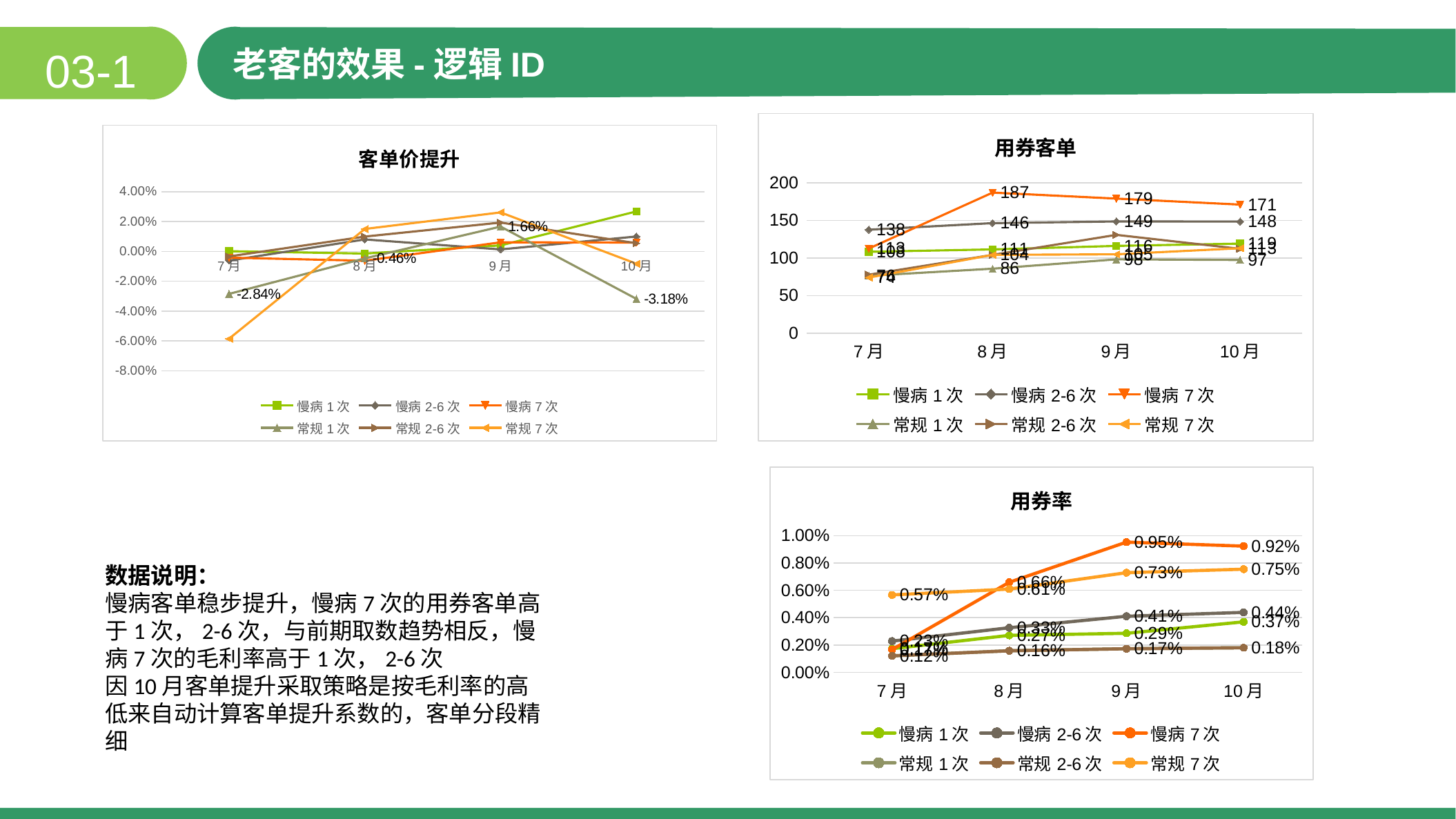

老客的效果-逻辑ID
03-1

### Chart: 用券客单

| Category | 慢病1次 | 慢病2-6次 | 慢病7次 | 常规1次 | 常规2-6次 | 常规7次 |
|---|---|---|---|---|---|---|
| 7月 | 108.209174001354 | 137.550054858934 | 112.501396551724 | 76.3167352941176 | 77.770897810219 | 73.9233879781421 |
| 8月 | 111.364138145613 | 146.26987012987 | 186.827719298246 | 85.7214435695538 | 104.056823255814 | 104.065792880259 |
| 9月 | 115.991386946387 | 148.509116561181 | 178.874856915739 | 98.1175829383886 | 130.693369616659 | 104.852777070064 |
| 10月 | 119.009746074173 | 148.306755879968 | 170.897093582888 | 97.3283920704846 | 112.123490182803 | 112.935546558704 |

### Chart: 客单价提升

| Category | 慢病1次 | 慢病2-6次 | 慢病7次 | 常规1次 | 常规2-6次 | 常规7次 |
|---|---|---|---|---|---|---|
| 7月 | 0.000142228498944062 | -0.0061361386127136 | -0.00414461886780669 | -0.028433591061207 | -0.00332995651573331 | -0.0584776332322208 |
| 8月 | -0.001446203921534 | 0.00802355342479239 | -0.00624170181143668 | -0.004639335899547 | 0.00992062058577378 | 0.0150439307527665 |
| 9月 | 0.00402097445705937 | 0.00133617547317936 | 0.00610534568673102 | 0.0166271898844758 | 0.0193510062227805 | 0.026147155833171 |
| 10月 | 0.0267966701980973 | 0.00998114681348169 | 0.00597089037846415 | -0.0317981485233707 | 0.00548878085138746 | -0.00822653384591775 |

### Chart: 用券率

| Category | 慢病1次 | 慢病2-6次 | 慢病7次 | 常规1次 | 常规2-6次 | 常规7次 |
|---|---|---|---|---|---|---|
| 7月 | 0.00173095944609298 | 0.00228448048210416 | 0.0016676058929742 | 0.00120631541600142 | 0.00120631541600142 | 0.00566288796971541 |
| 8月 | 0.00270444474736918 | 0.00326031728109298 | 0.00658758265435003 | 0.00157801873741934 | 0.00157801873741934 | 0.00608890990777962 |
| 9月 | 0.00285664819944598 | 0.00410326995555873 | 0.00952251188421594 | 0.00172743386015973 | 0.00172743386015973 | 0.00728802072211752 |
| 10月 | 0.00369585041629288 | 0.00438249740100474 | 0.00923020623935238 | 0.00179708400757865 | 0.00179708400757865 | 0.00754255662683951 |
数据说明：
慢病客单稳步提升，慢病7次的用券客单高于1次，2-6次，与前期取数趋势相反，慢病7次的毛利率高于1次，2-6次
因10月客单提升采取策略是按毛利率的高低来自动计算客单提升系数的，客单分段精细